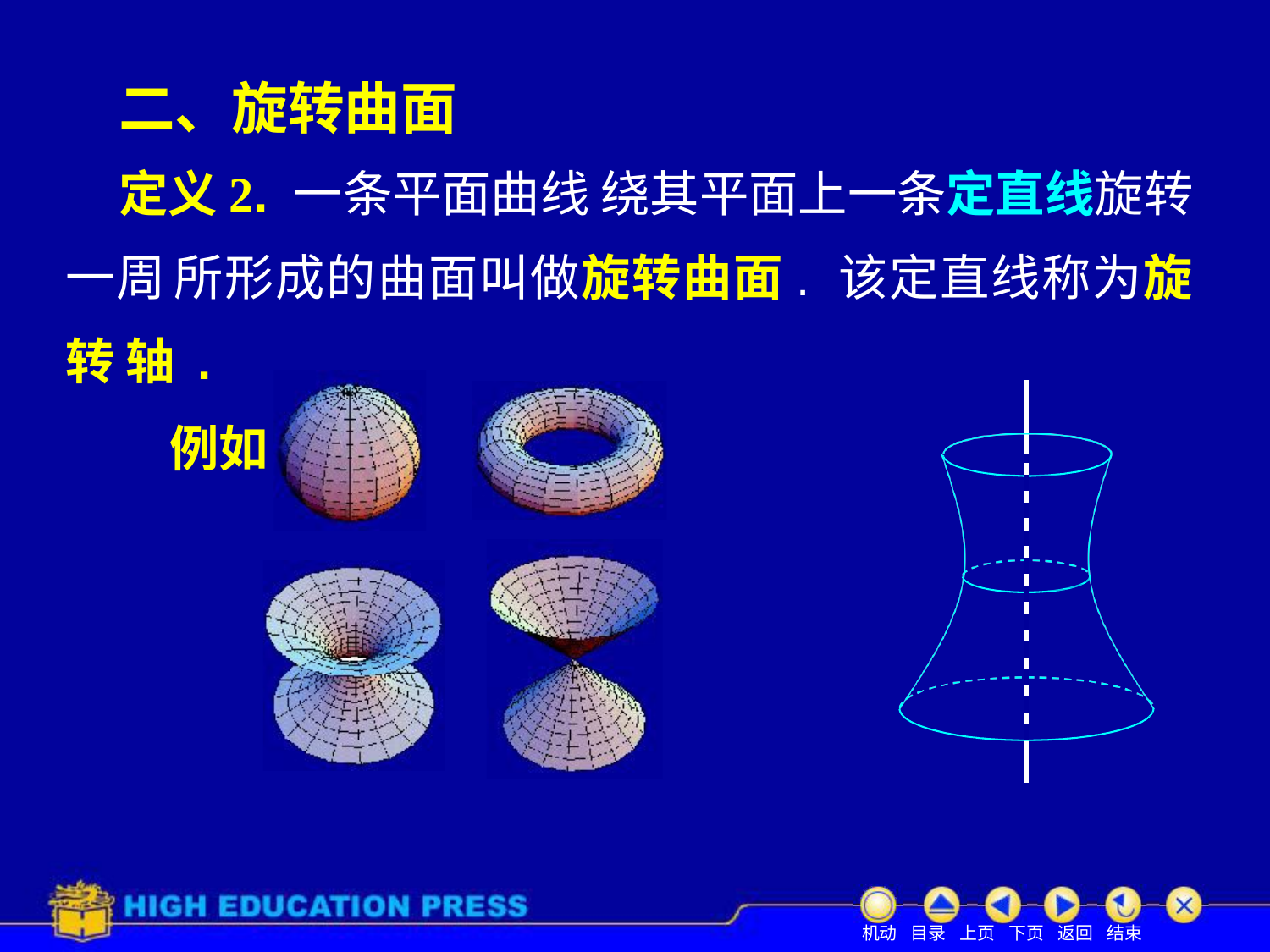

# 二、旋转曲面
定义2. 一条平面曲线 绕其平面上一条定直线旋转 一周所形成的曲面叫做旋转曲面. 该定直线称为旋转 轴 .
例如 :

机动 目录 上页 下页 返回 结束